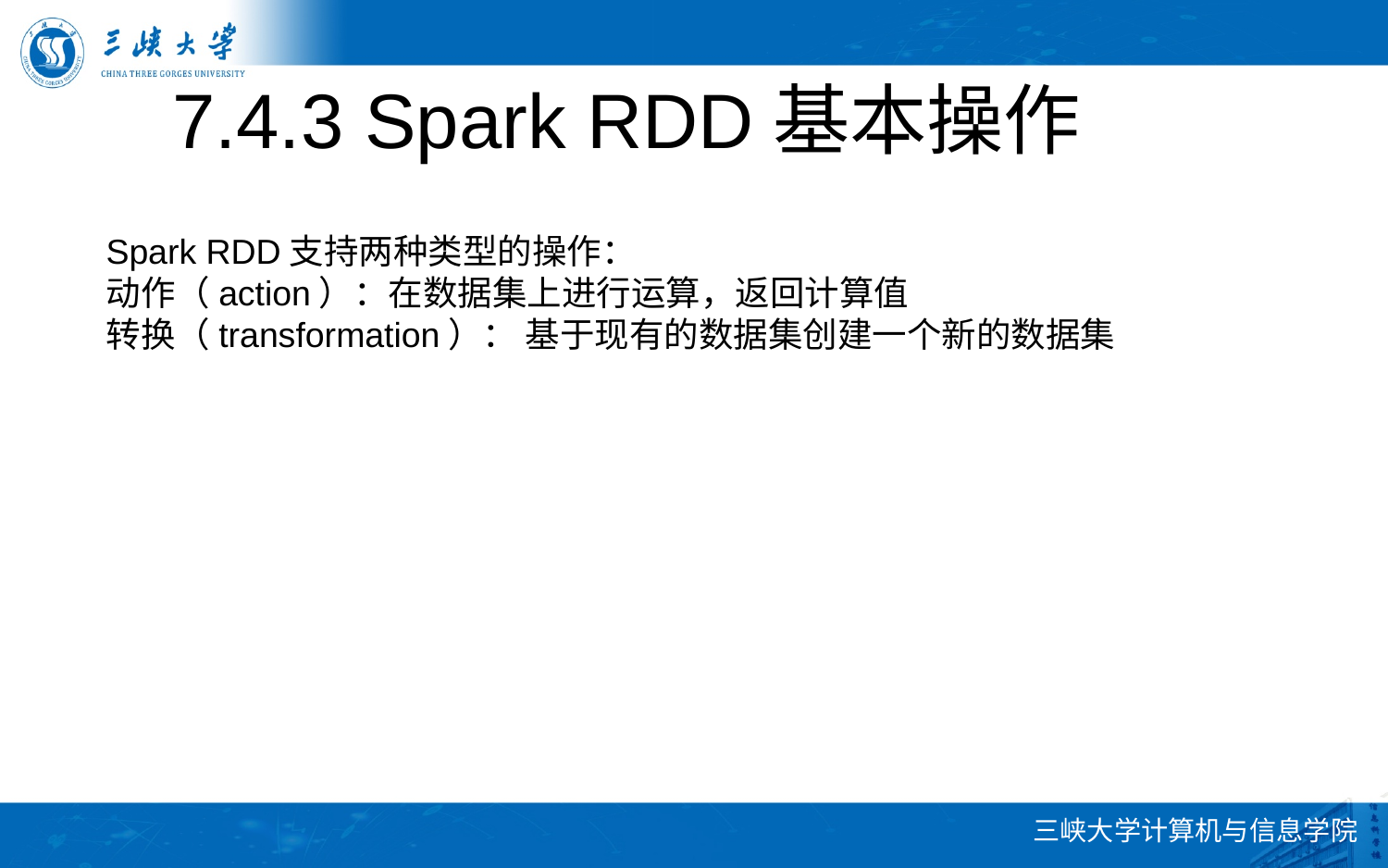

7.4.3 Spark RDD基本操作

Spark RDD支持两种类型的操作：
动作（action）：在数据集上进行运算，返回计算值
转换（transformation）： 基于现有的数据集创建一个新的数据集